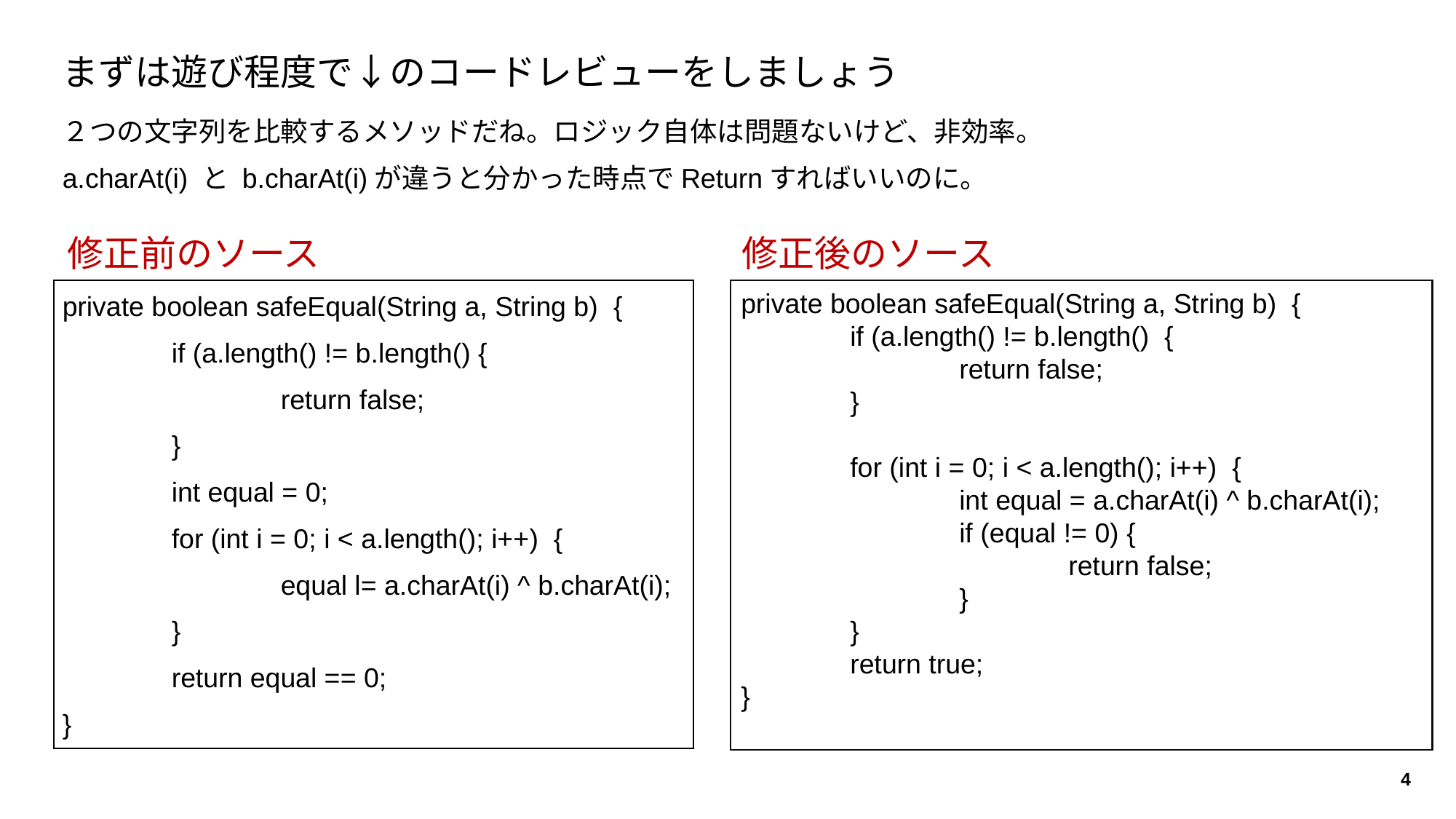

# まずは遊び程度で↓のコードレビューをしましょう
２つの文字列を比較するメソッドだね。ロジック自体は問題ないけど、非効率。
a.charAt(i) と b.charAt(i)が違うと分かった時点でReturnすればいいのに。
修正前のソース
修正後のソース
private boolean safeEqual(String a, String b)  {
	if (a.length() != b.length() {
		return false;
	}
	int equal = 0;
	for (int i = 0; i < a.length(); i++)  {
		equal l= a.charAt(i) ^ b.charAt(i);
	}
	return equal == 0;
}
private boolean safeEqual(String a, String b)  {
	if (a.length() != b.length()  {
		return false;
	}

	for (int i = 0; i < a.length(); i++)  {
		int equal = a.charAt(i) ^ b.charAt(i);
		if (equal != 0) {
			return false;
		}
	}
	return true;
}